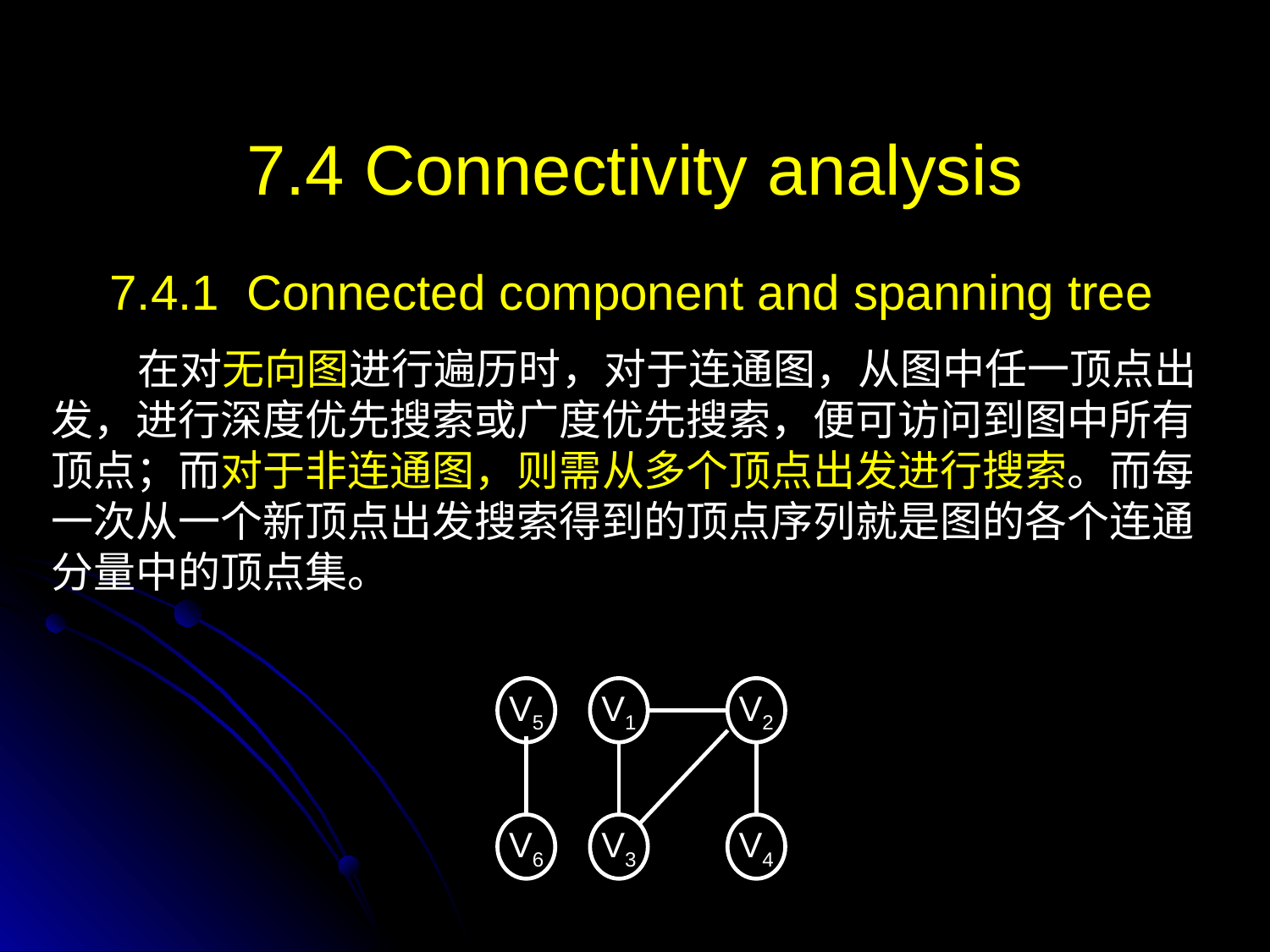

# 7.4 Connectivity analysis
7.4.1  Connected component and spanning tree
        在对无向图进行遍历时，对于连通图，从图中任一顶点出发，进行深度优先搜索或广度优先搜索，便可访问到图中所有顶点；而对于非连通图，则需从多个顶点出发进行搜索。而每一次从一个新顶点出发搜索得到的顶点序列就是图的各个连通分量中的顶点集。

V5
V1
V2
V3
V4
V6